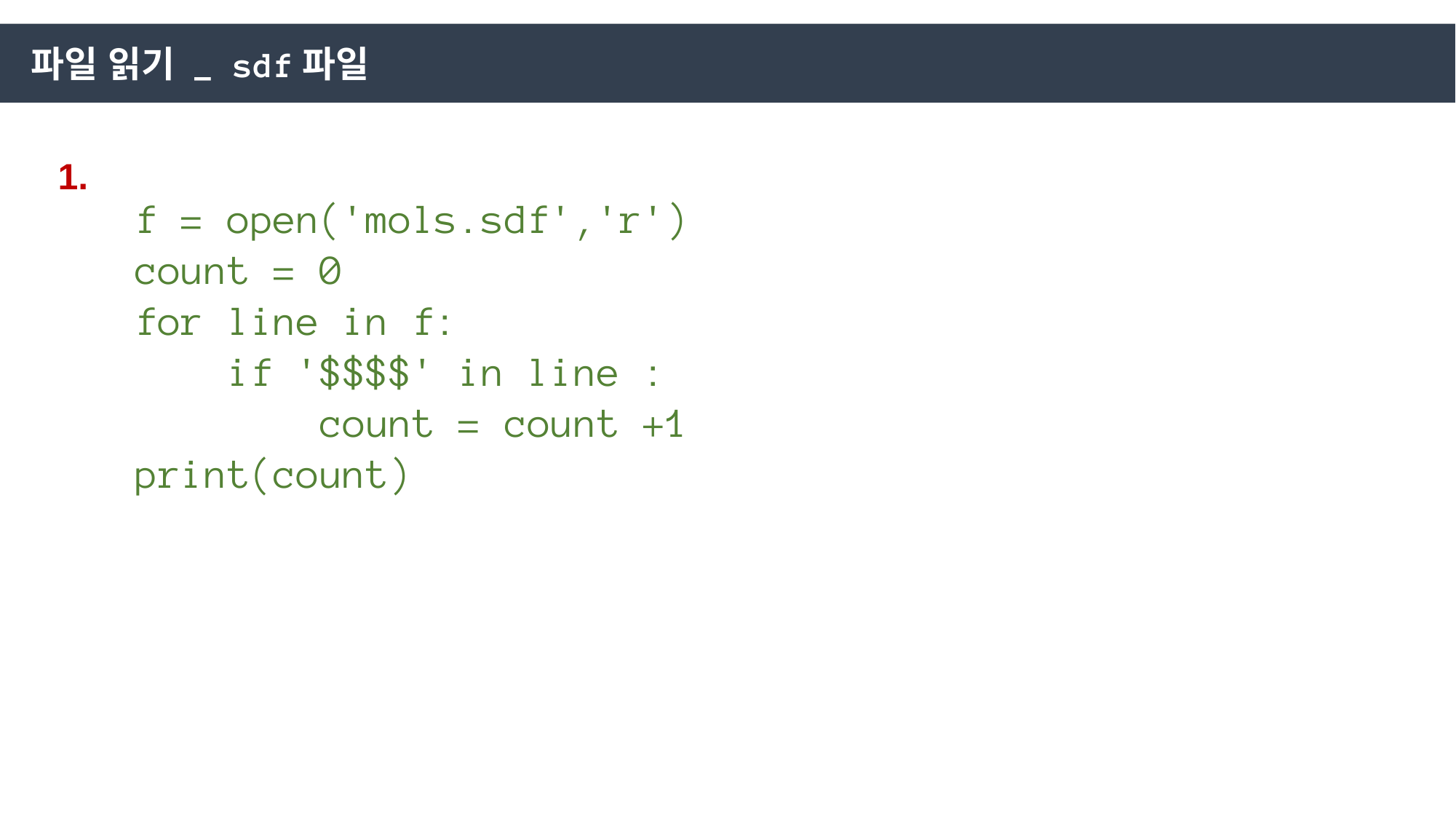

파일 읽기 _ sdf파일
1.
f = open('mols.sdf','r')
count = 0
for line in f:
    if '$$$$' in line :
        count = count +1
print(count)